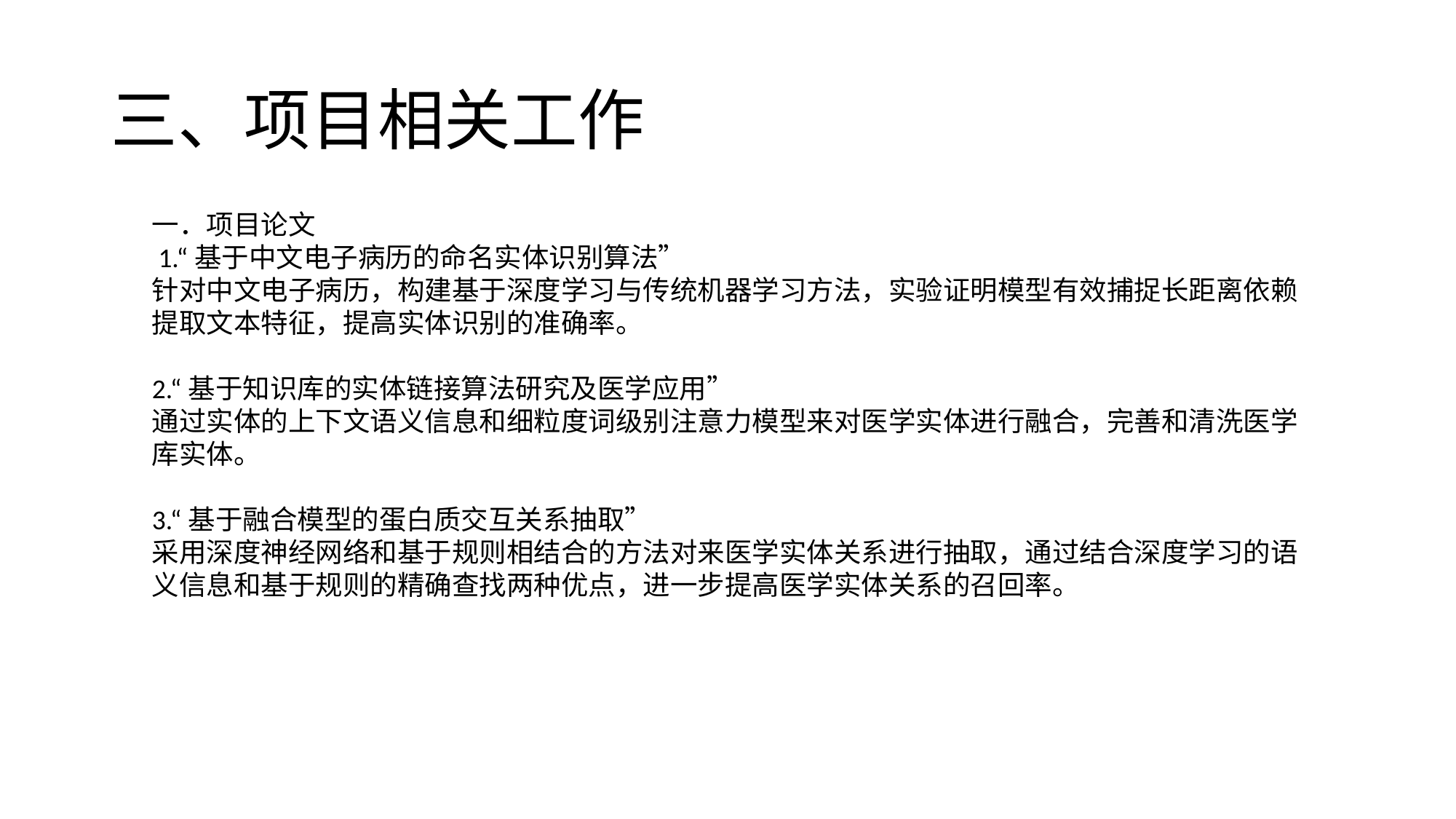

# 三、项目相关工作
一．项目论文
 1.“基于中文电子病历的命名实体识别算法”
针对中文电子病历，构建基于深度学习与传统机器学习方法，实验证明模型有效捕捉长距离依赖提取文本特征，提高实体识别的准确率。

2.“基于知识库的实体链接算法研究及医学应用”
通过实体的上下文语义信息和细粒度词级别注意力模型来对医学实体进行融合，完善和清洗医学库实体。

3.“基于融合模型的蛋白质交互关系抽取”
采用深度神经网络和基于规则相结合的方法对来医学实体关系进行抽取，通过结合深度学习的语义信息和基于规则的精确查找两种优点，进一步提高医学实体关系的召回率。